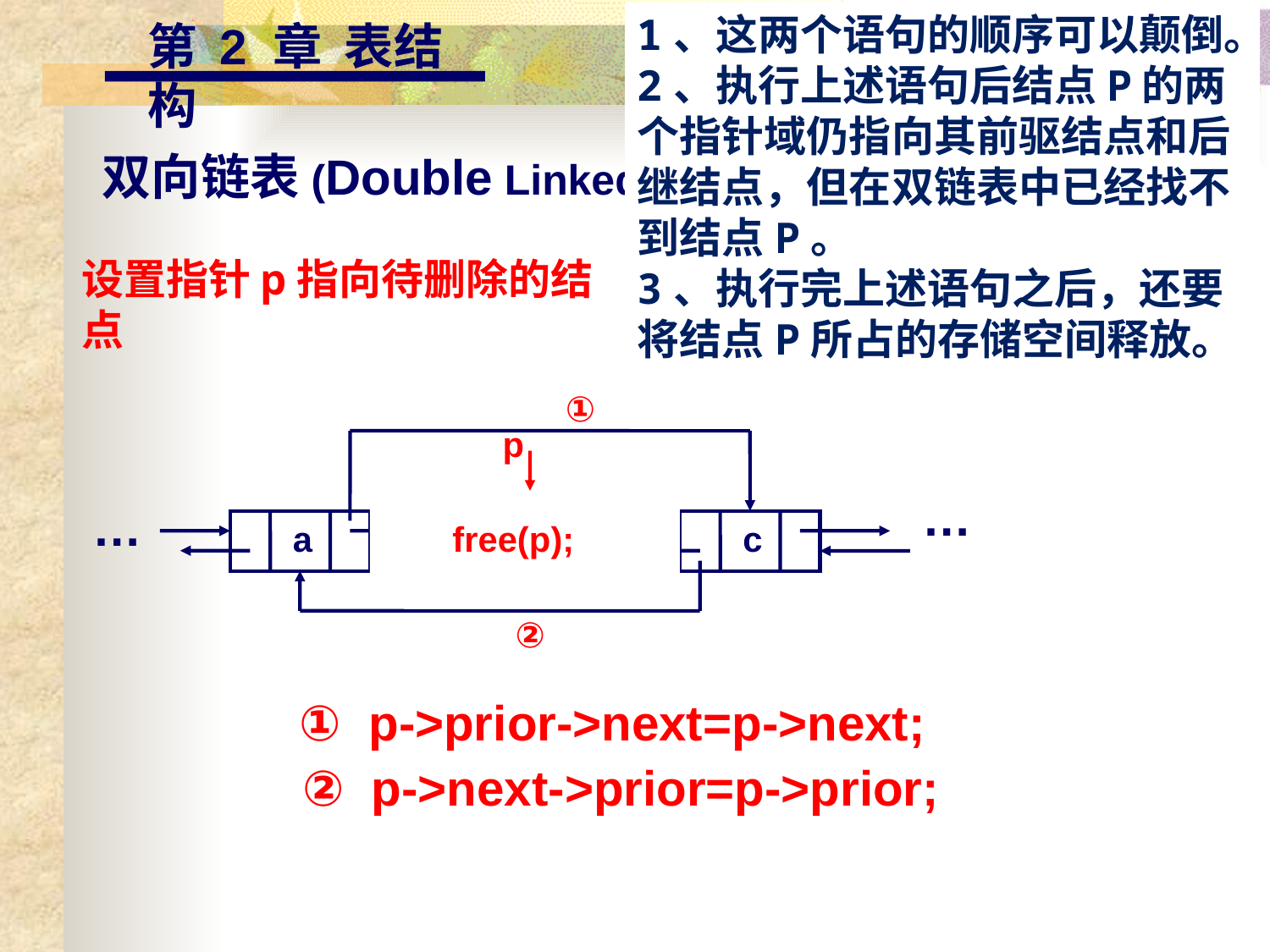

1、这两个语句的顺序可以颠倒。
2、执行上述语句后结点P的两个指针域仍指向其前驱结点和后继结点，但在双链表中已经找不到结点P。
3、执行完上述语句之后，还要将结点P所占的存储空间释放。
第 2 章  表结构

删除操作：
双向链表(Double Linked List)
设置指针p指向待删除的结点
①
p

…
…

a

b

c

×

free(p);
×

②

①  p->prior->next=p->next;
②  p->next->prior=p->prior;
29